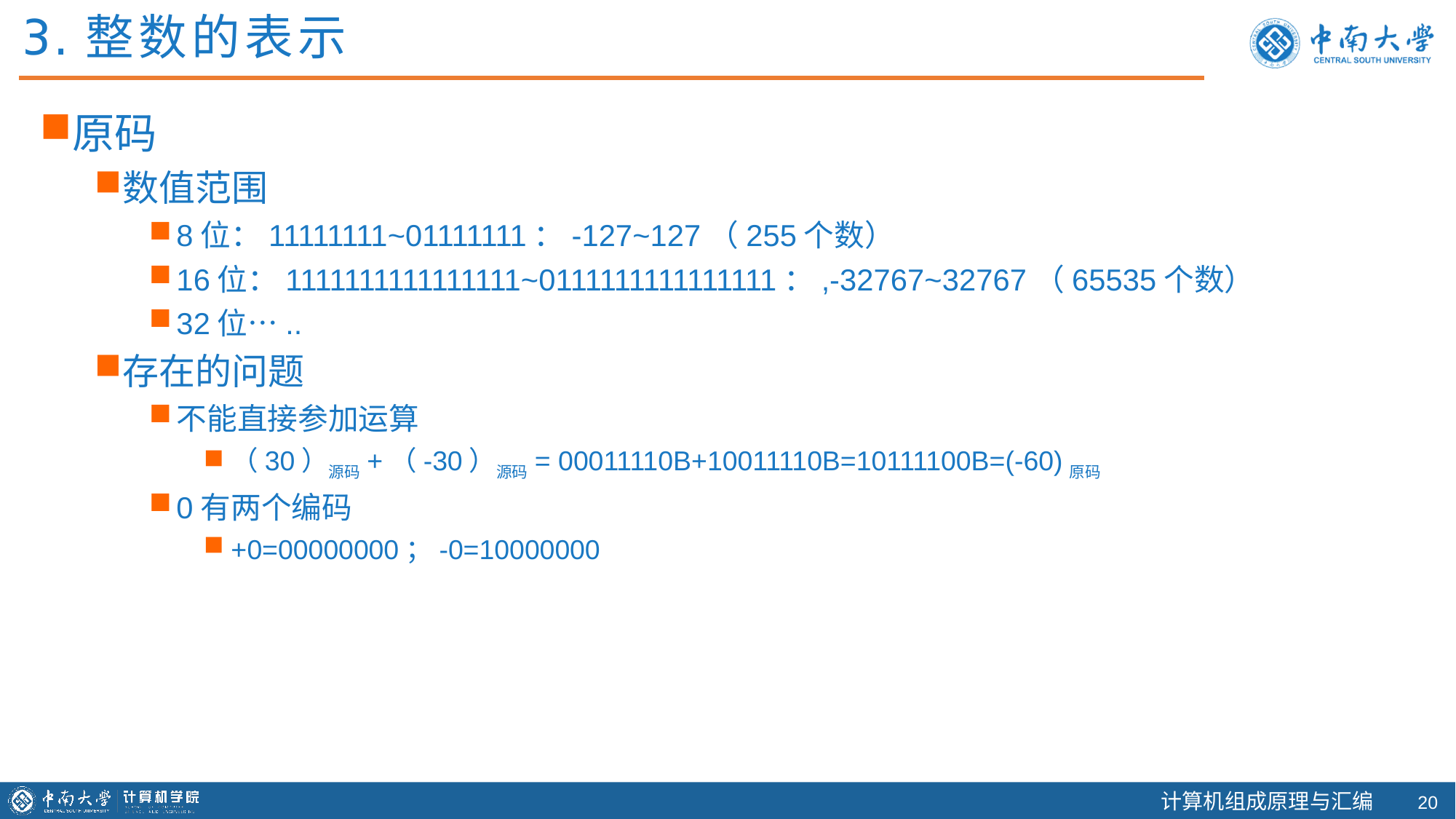

3.整数的表示
原码
数值范围
8位：11111111~01111111：-127~127（255个数）
16位：1111111111111111~0111111111111111：,-32767~32767（65535个数）
32位…..
存在的问题
不能直接参加运算
（30）源码+（-30）源码= 00011110B+10011110B=10111100B=(-60)原码
0有两个编码
+0=00000000；-0=10000000

20